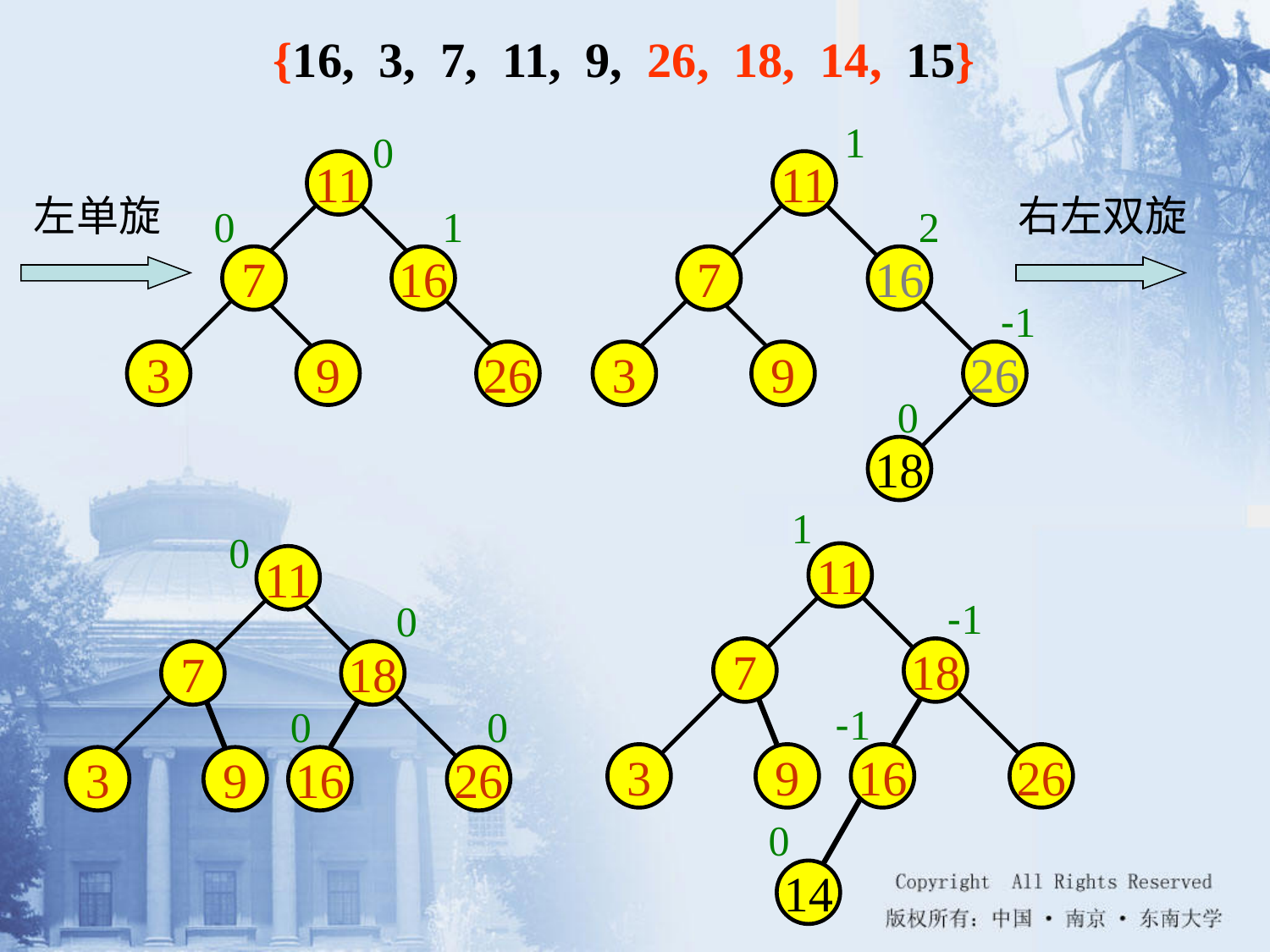

{16,  3,  7,  11,  9,  26,  18,  14,  15}
1
0
11
11
左单旋
右左双旋
0

1
2

7
16
7
16

-1

3
9
26
3
9
26
0

18
1
0
11
11
-1
0

7
18
7
18

-1

0

0
3
9
16
26
3
9
16
26

0
14